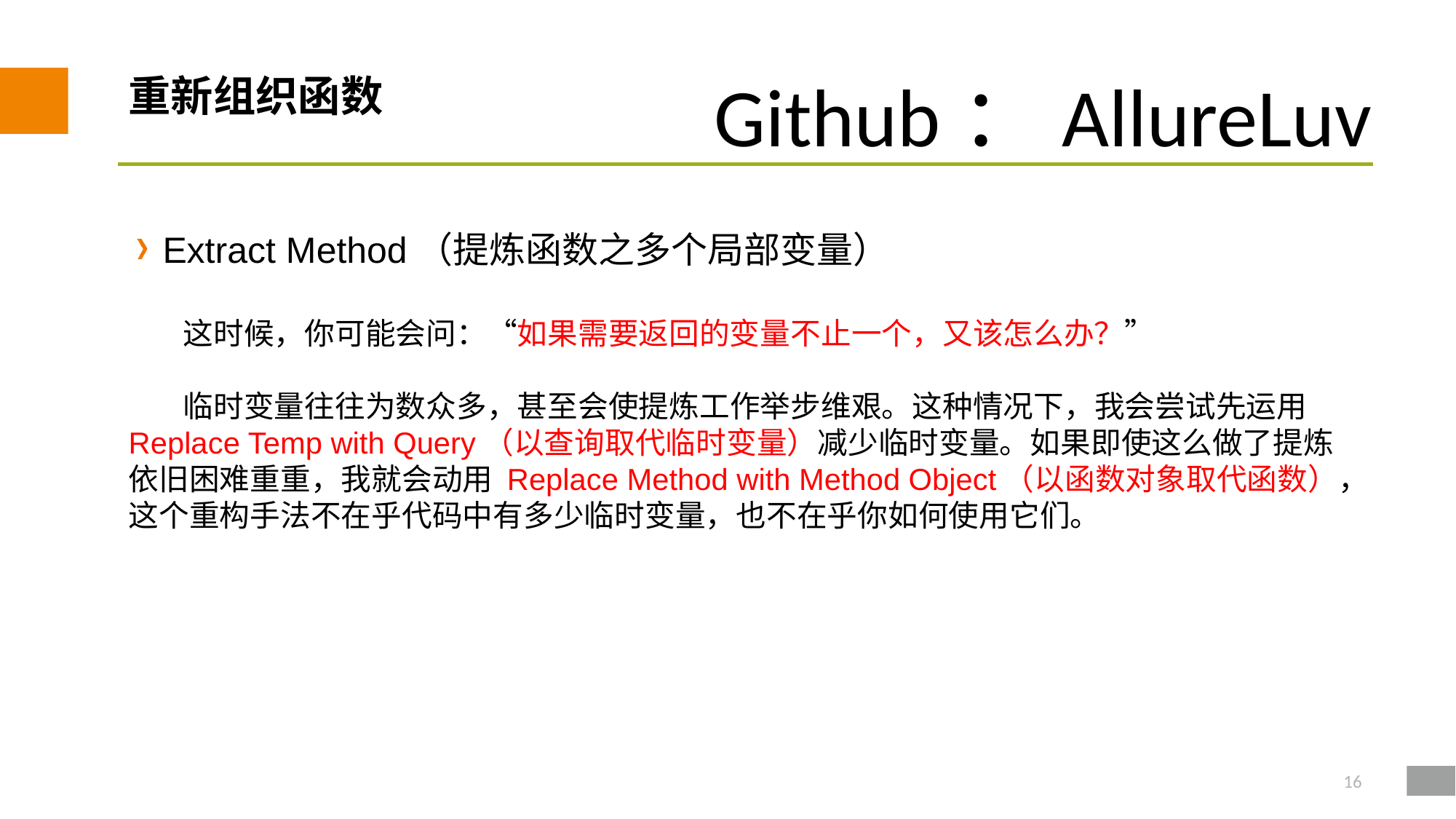

# 重新组织函数
Extract Method（提炼函数之多个局部变量）

这时候，你可能会问：“如果需要返回的变量不止一个，又该怎么办？”

临时变量往往为数众多，甚至会使提炼工作举步维艰。这种情况下，我会尝试先运用 Replace Temp with Query（以查询取代临时变量）减少临时变量。如果即使这么做了提炼依旧困难重重，我就会动用 Replace Method with Method Object（以函数对象取代函数），这个重构手法不在乎代码中有多少临时变量，也不在乎你如何使用它们。
16